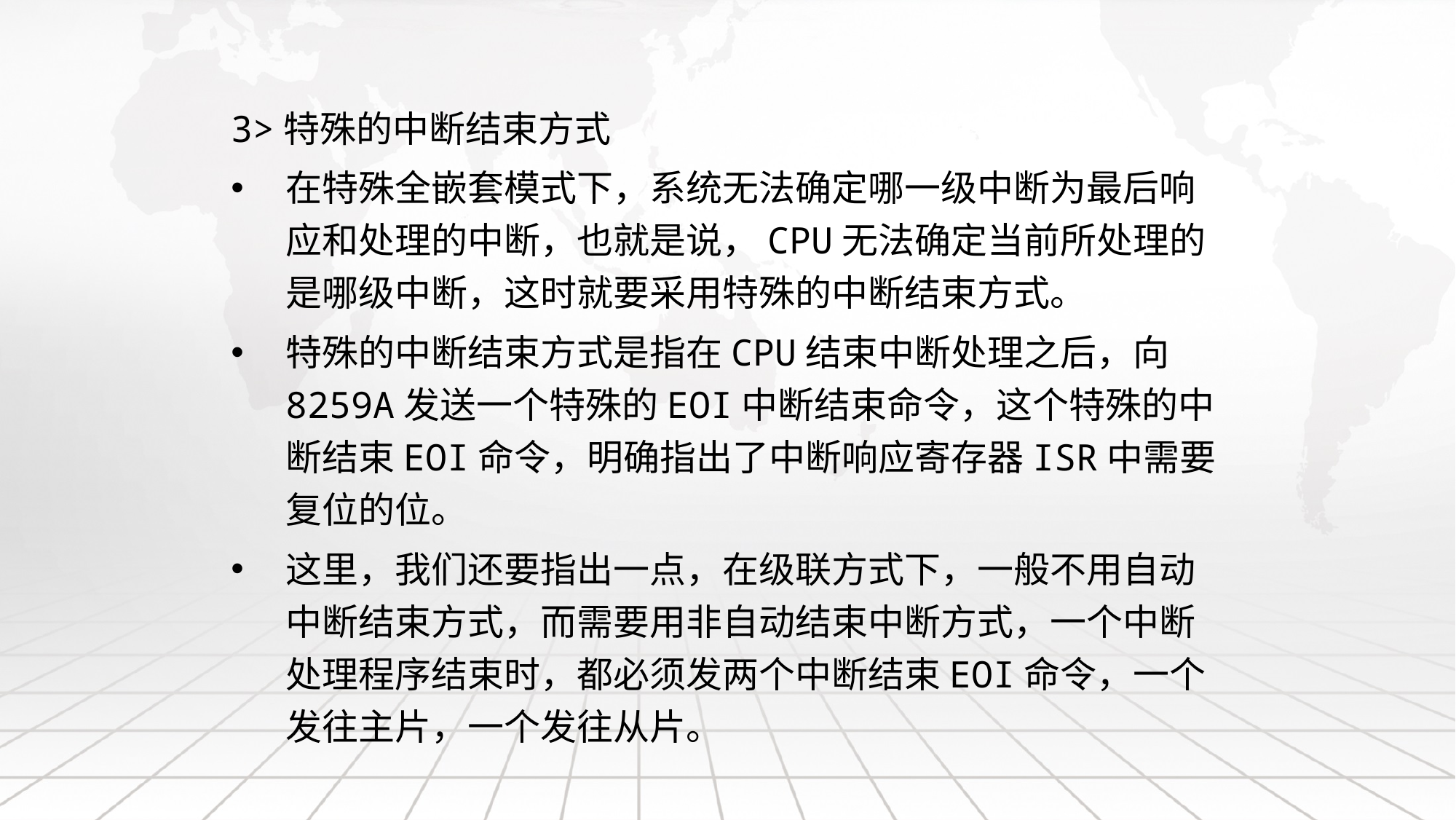

3>特殊的中断结束方式
在特殊全嵌套模式下，系统无法确定哪一级中断为最后响应和处理的中断，也就是说，CPU无法确定当前所处理的是哪级中断，这时就要采用特殊的中断结束方式。
特殊的中断结束方式是指在CPU结束中断处理之后，向8259A发送一个特殊的EOI中断结束命令，这个特殊的中断结束EOI命令，明确指出了中断响应寄存器ISR中需要复位的位。
这里，我们还要指出一点，在级联方式下，一般不用自动中断结束方式，而需要用非自动结束中断方式，一个中断处理程序结束时，都必须发两个中断结束EOI命令，一个发往主片，一个发往从片。